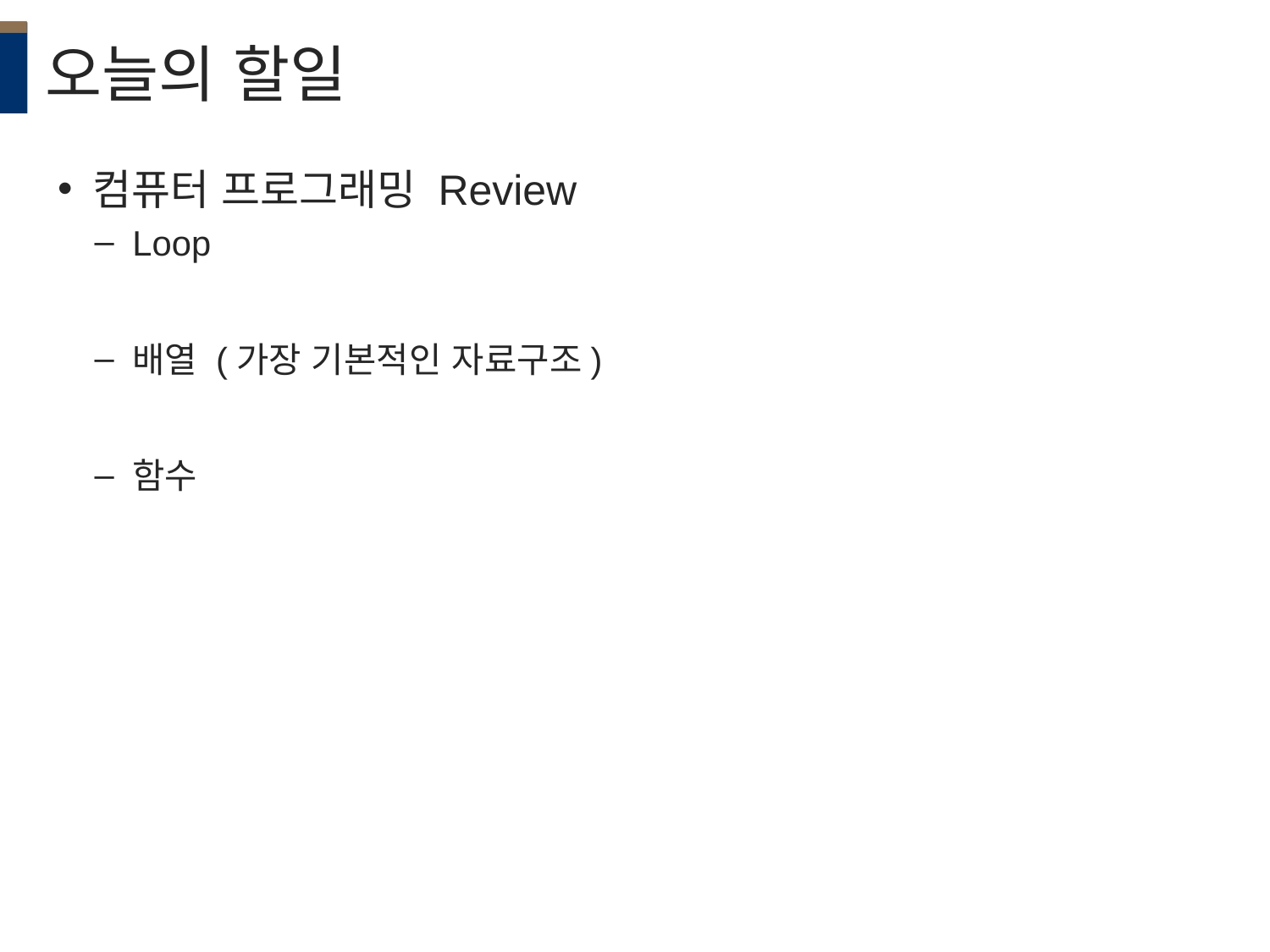

# 오늘의 할일
컴퓨터 프로그래밍 Review
Loop

배열 (가장 기본적인 자료구조)

함수